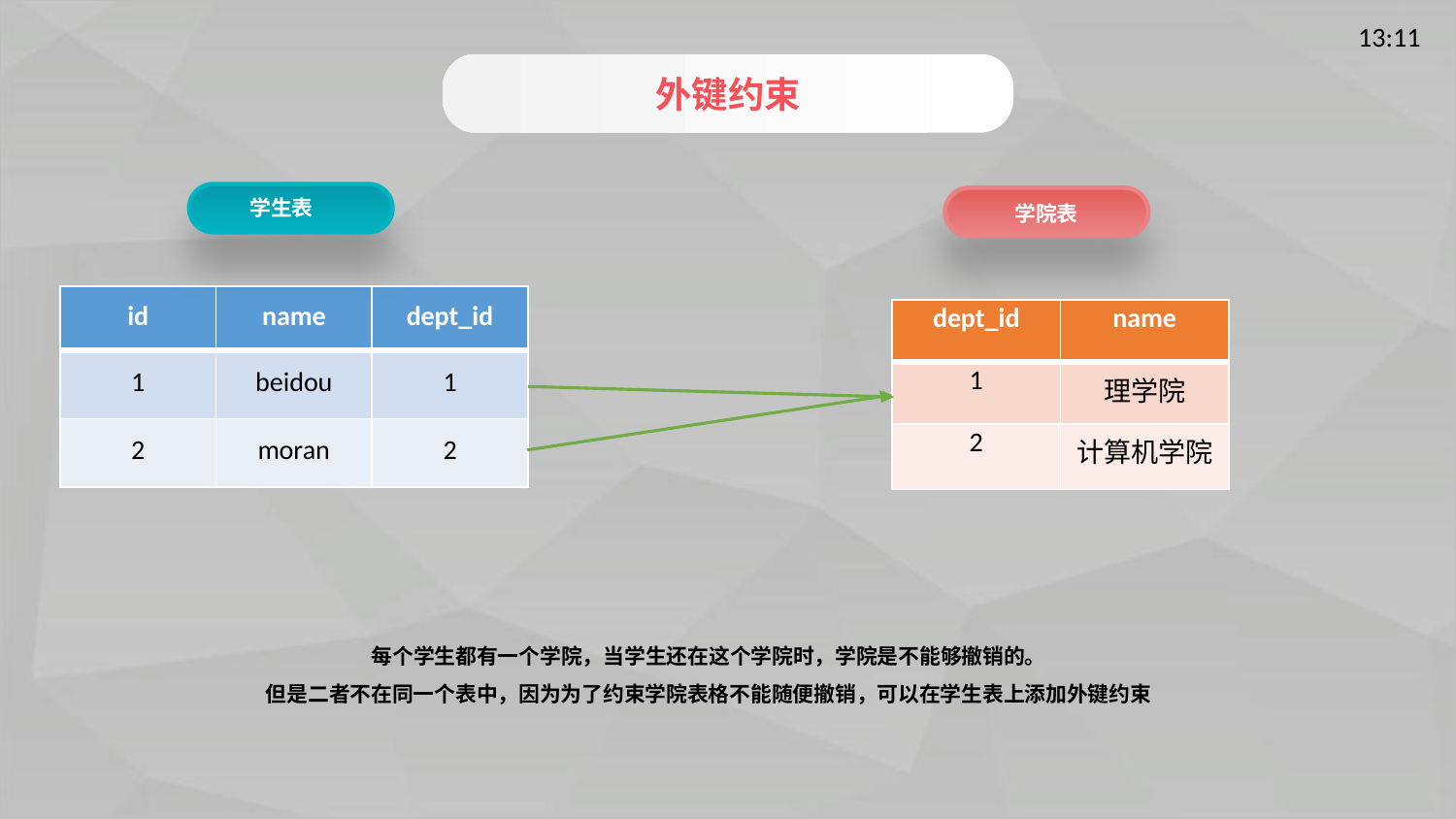

外键约束

学生表

学院表
| id | name | dept\_id |
| --- | --- | --- |
| 1 | beidou | 1 |
| 2 | moran | 2 |
| dept\_id | name |
| --- | --- |
| 1 | 理学院 |
| 2 | 计算机学院 |
每个学生都有一个学院，当学生还在这个学院时，学院是不能够撤销的。
但是二者不在同一个表中，因为为了约束学院表格不能随便撤销，可以在学生表上添加外键约束